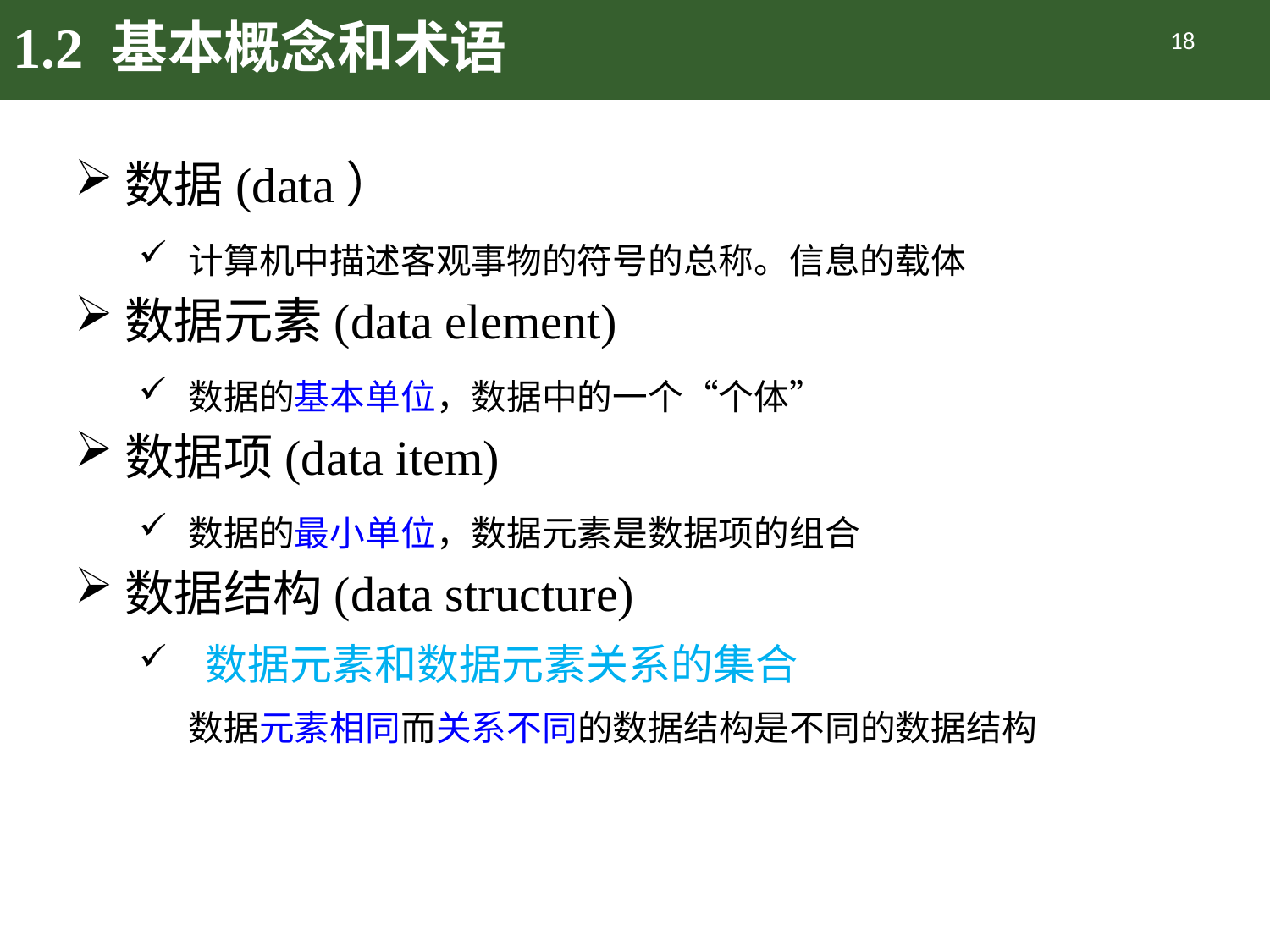

# 1.2 基本概念和术语
18

数据(data）
计算机中描述客观事物的符号的总称。信息的载体
数据元素(data element)
数据的基本单位，数据中的一个“个体”
数据项(data item)
数据的最小单位，数据元素是数据项的组合
数据结构(data structure)
 数据元素和数据元素关系的集合
数据元素相同而关系不同的数据结构是不同的数据结构